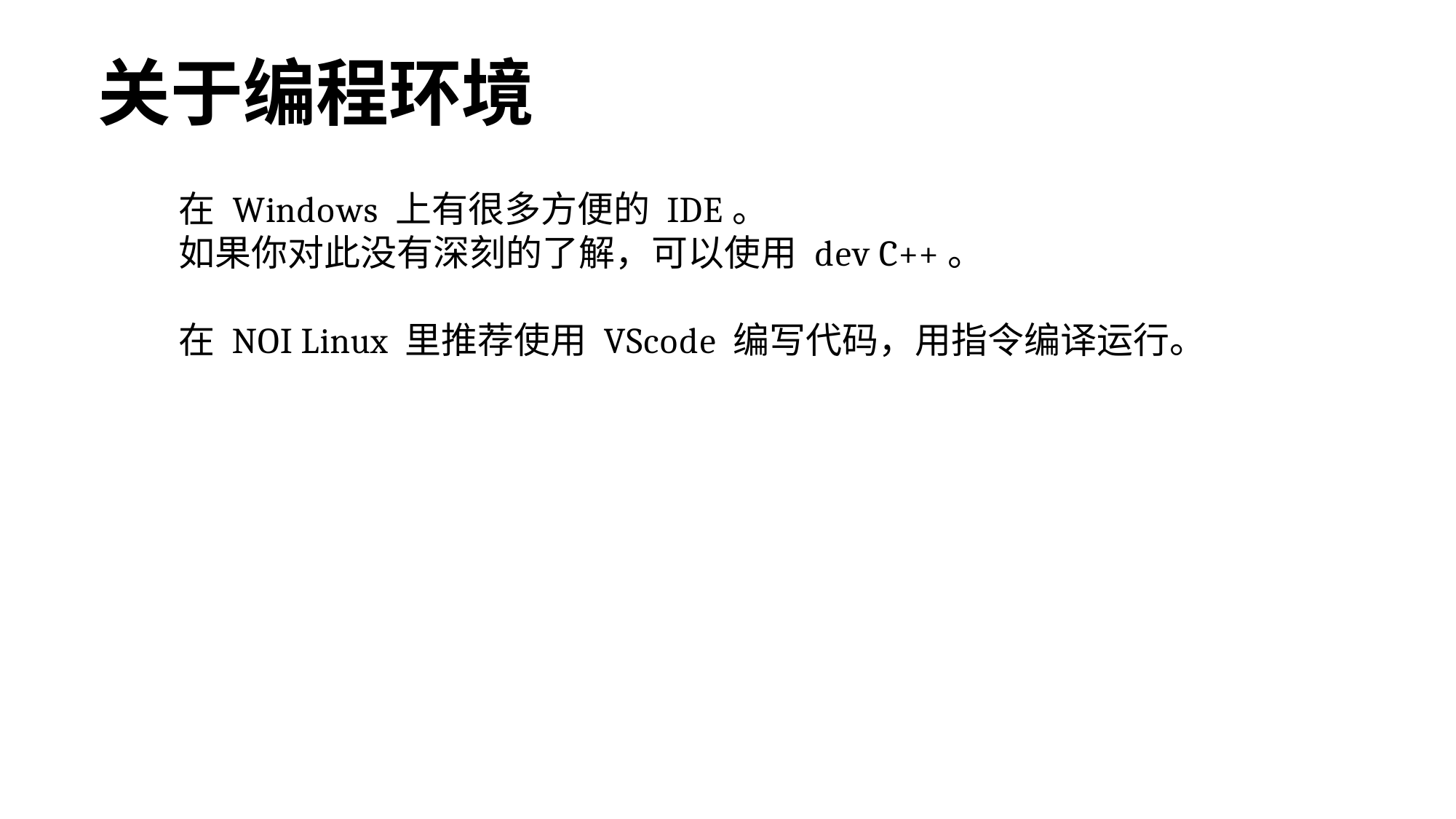

关于编程环境
在 Windows 上有很多方便的 IDE。
如果你对此没有深刻的了解，可以使用 dev C++。

在 NOI Linux 里推荐使用 VScode 编写代码，用指令编译运行。